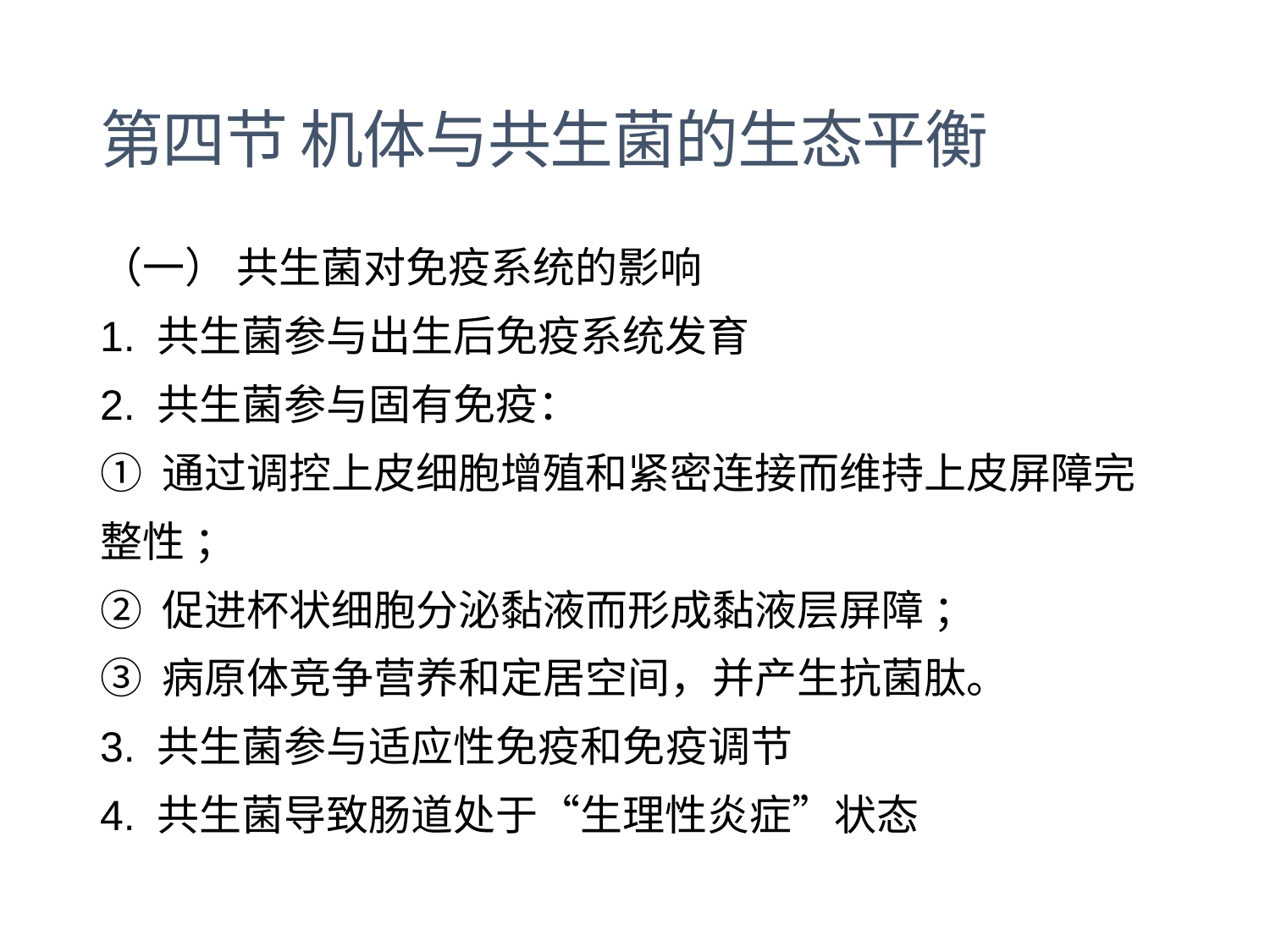

# 第四节 机体与共生菌的生态平衡
（一） 共生菌对免疫系统的影响
1. 共生菌参与出生后免疫系统发育
2. 共生菌参与固有免疫：
① 通过调控上皮细胞增殖和紧密连接而维持上皮屏障完
整性 ；
② 促进杯状细胞分泌黏液而形成黏液层屏障 ；
③ 病原体竞争营养和定居空间，并产生抗菌肽。
3. 共生菌参与适应性免疫和免疫调节
4. 共生菌导致肠道处于“生理性炎症”状态